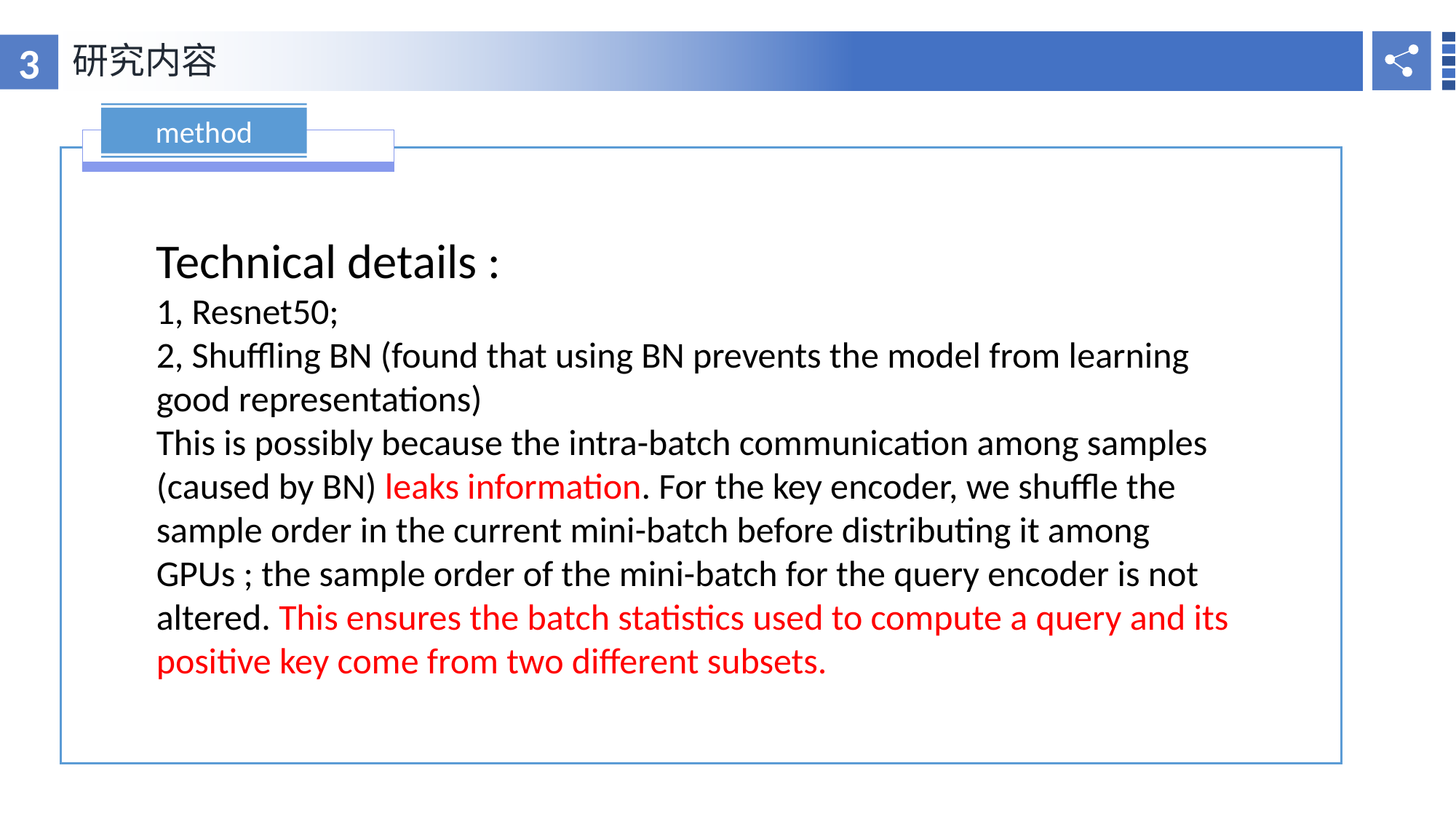

3

研究内容
RESEARCH BACKGROUND
method

Technical details :
1, Resnet50;
2, Shuffling BN (found that using BN prevents the model from learning good representations)
This is possibly because the intra-batch communication among samples (caused by BN) leaks information. For the key encoder, we shuffle the sample order in the current mini-batch before distributing it among GPUs ; the sample order of the mini-batch for the query encoder is not altered. This ensures the batch statistics used to compute a query and its positive key come from two different subsets.